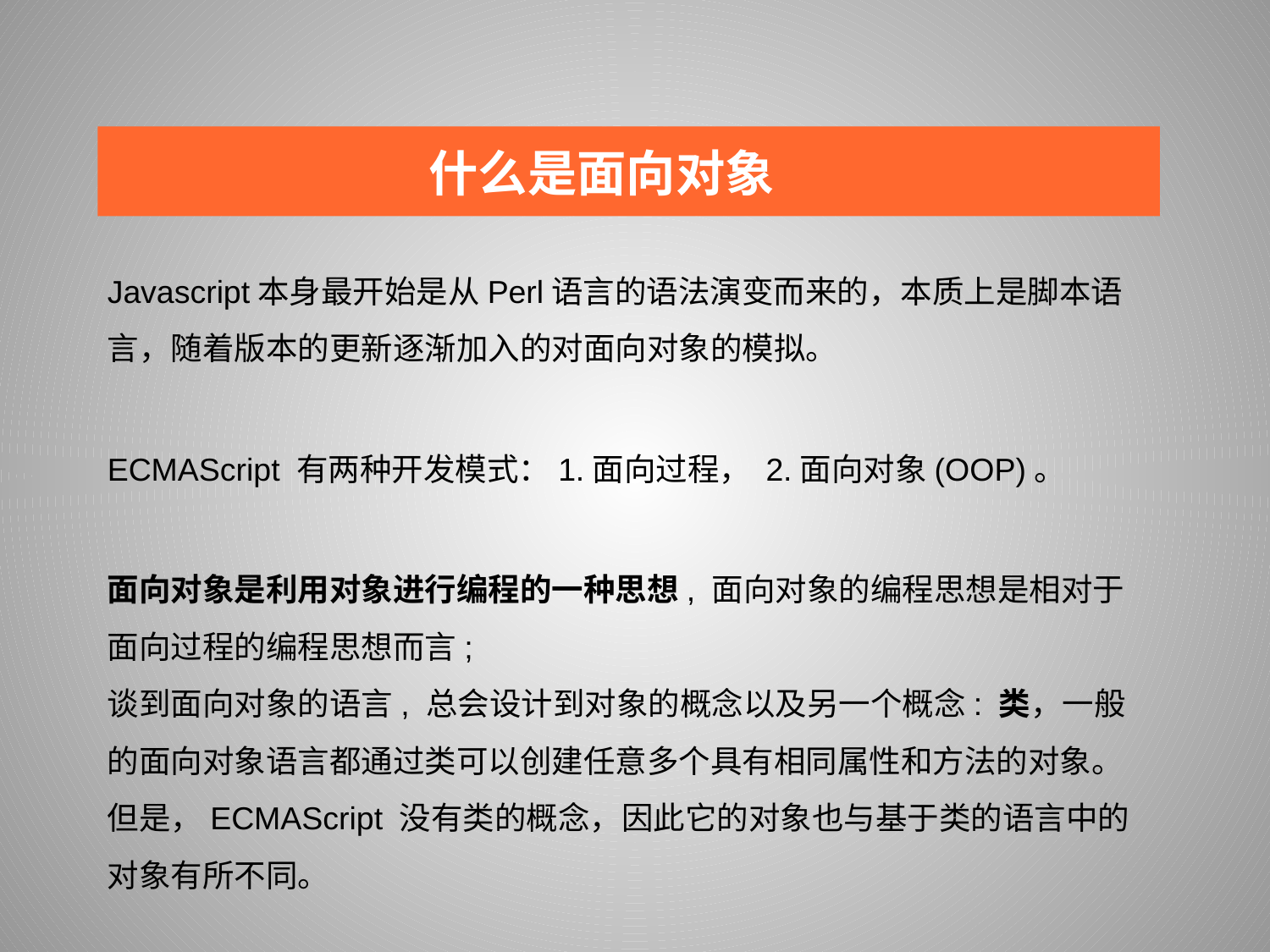

什么是面向对象
Javascript本身最开始是从Perl语言的语法演变而来的，本质上是脚本语言，随着版本的更新逐渐加入的对面向对象的模拟。

ECMAScript 有两种开发模式：1.面向过程， 2.面向对象(OOP)。

面向对象是利用对象进行编程的一种思想, 面向对象的编程思想是相对于面向过程的编程思想而言;
谈到面向对象的语言, 总会设计到对象的概念以及另一个概念: 类，一般的面向对象语言都通过类可以创建任意多个具有相同属性和方法的对象。 但是，ECMAScript 没有类的概念，因此它的对象也与基于类的语言中的对象有所不同。